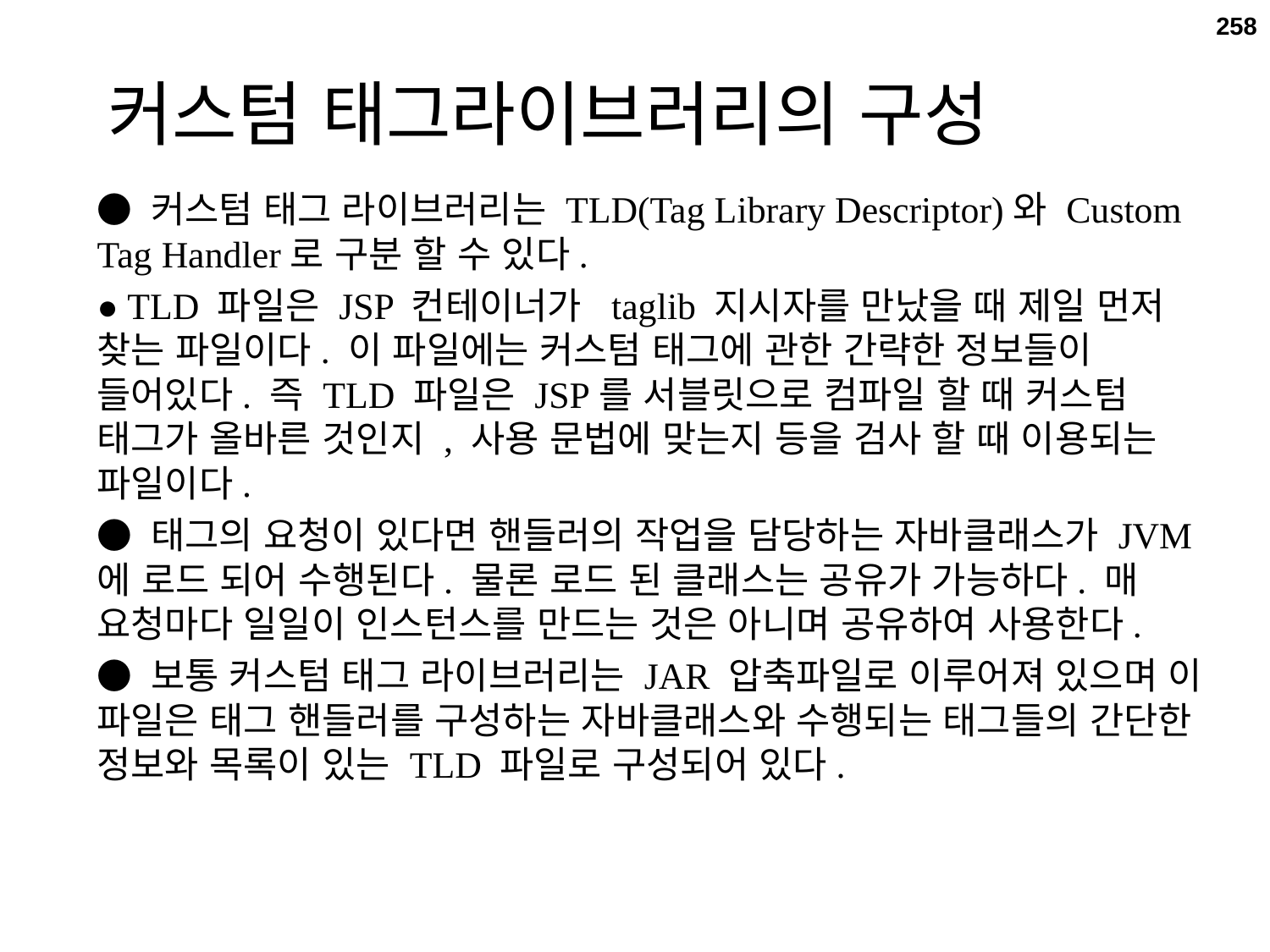

258
커스텀 태그라이브러리의 구성
● 커스텀 태그 라이브러리는 TLD(Tag Library Descriptor)와 Custom Tag Handler로 구분 할 수 있다.
● TLD 파일은 JSP 컨테이너가  taglib 지시자를 만났을 때 제일 먼저 찾는 파일이다. 이 파일에는 커스텀 태그에 관한 간략한 정보들이 들어있다. 즉 TLD 파일은 JSP를 서블릿으로 컴파일 할 때 커스텀 태그가 올바른 것인지 , 사용 문법에 맞는지 등을 검사 할 때 이용되는 파일이다.
● 태그의 요청이 있다면 핸들러의 작업을 담당하는 자바클래스가 JVM에 로드 되어 수행된다. 물론 로드 된 클래스는 공유가 가능하다. 매 요청마다 일일이 인스턴스를 만드는 것은 아니며 공유하여 사용한다.
● 보통 커스텀 태그 라이브러리는 JAR 압축파일로 이루어져 있으며 이 파일은 태그 핸들러를 구성하는 자바클래스와 수행되는 태그들의 간단한 정보와 목록이 있는 TLD 파일로 구성되어 있다.